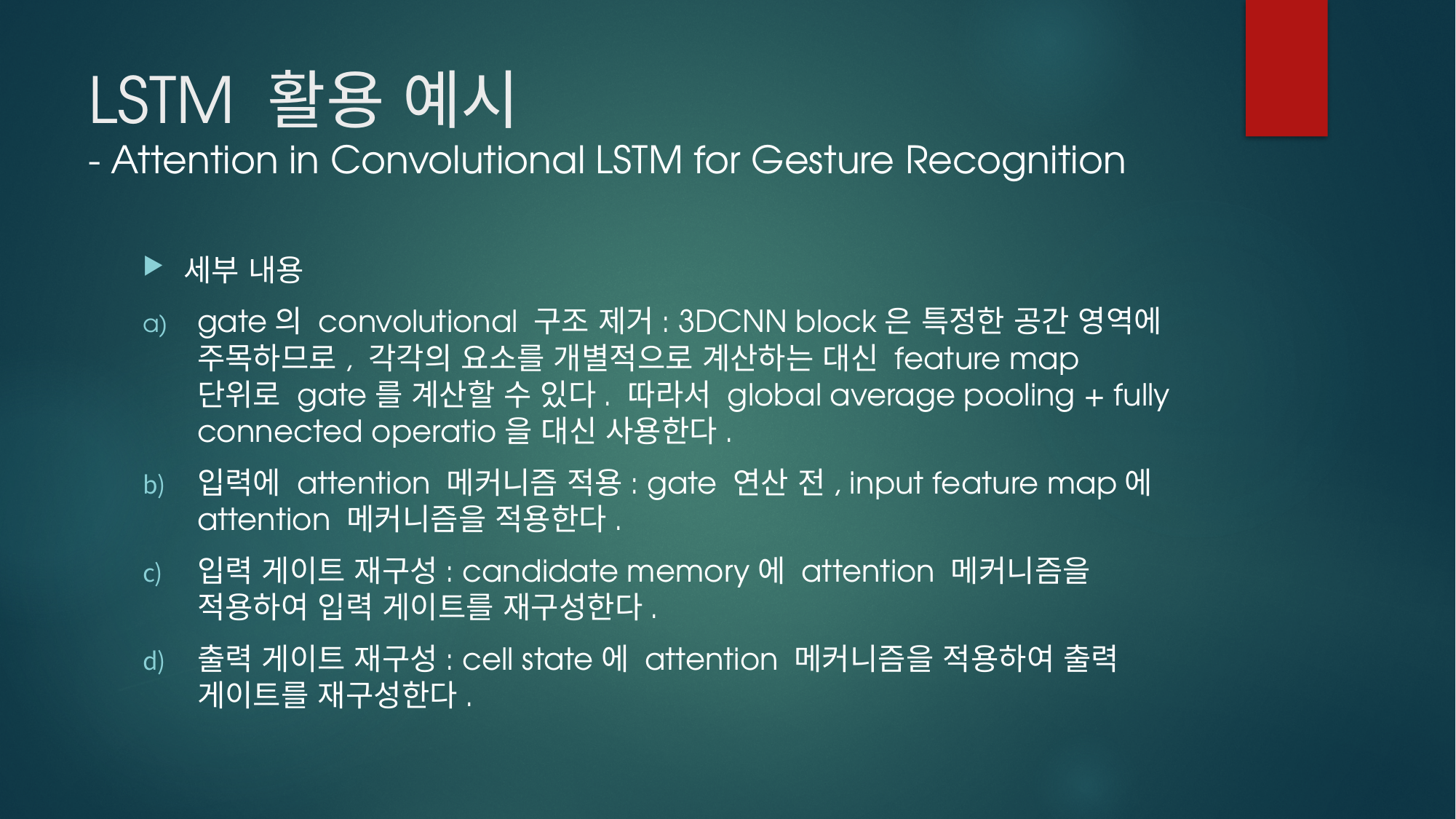

# LSTM 활용 예시 - Attention in Convolutional LSTM for Gesture Recognition
세부 내용
gate의 convolutional 구조 제거: 3DCNN block은 특정한 공간 영역에 주목하므로, 각각의 요소를 개별적으로 계산하는 대신 feature map
단위로 gate를 계산할 수 있다. 따라서 global average pooling + fully connected operatio을 대신 사용한다.
입력에 attention 메커니즘 적용: gate 연산 전, input feature map에 attention 메커니즘을 적용한다.
입력 게이트 재구성: candidate memory에 attention 메커니즘을 적용하여 입력 게이트를 재구성한다.
출력 게이트 재구성: cell state에 attention 메커니즘을 적용하여 출력 게이트를 재구성한다.